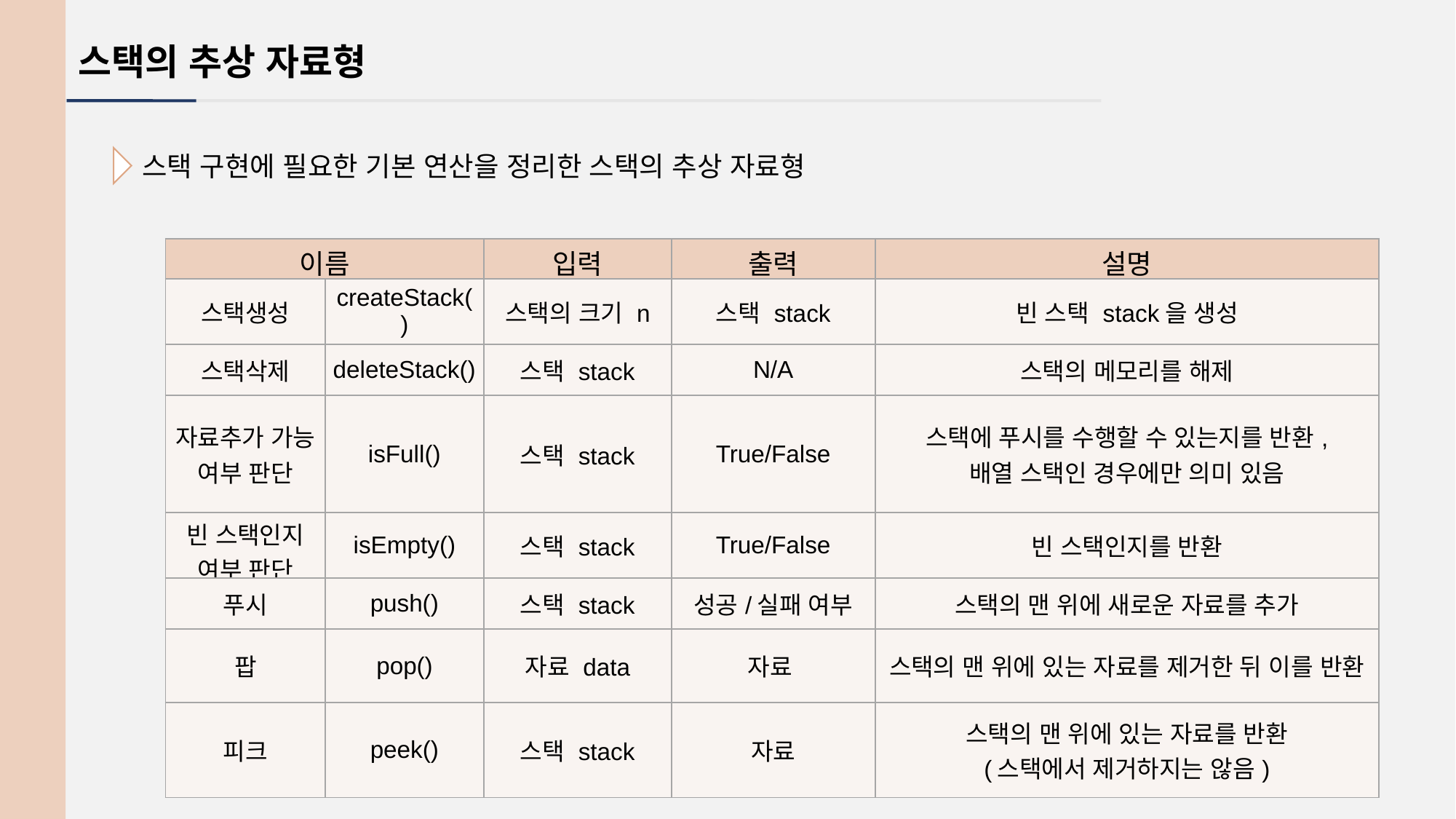

스택의 추상 자료형

스택 구현에 필요한 기본 연산을 정리한 스택의 추상 자료형

| 이름 |  | 입력 | 출력 | 설명 |
| --- | --- | --- | --- | --- |
| 스택생성 | createStack() | 스택의 크기 n | 스택 stack | 빈 스택 stack을 생성 |
| 스택삭제 | deleteStack() | 스택 stack | N/A | 스택의 메모리를 해제 |
| 자료추가 가능 여부 판단 | isFull() | 스택 stack | True/False | 스택에 푸시를 수행할 수 있는지를 반환, 배열 스택인 경우에만 의미 있음 |
| 빈 스택인지 여부 판단 | isEmpty() | 스택 stack | True/False | 빈 스택인지를 반환 |
| 푸시 | push() | 스택 stack | 성공/실패 여부 | 스택의 맨 위에 새로운 자료를 추가 |
| 팝 | pop() | 자료 data | 자료 | 스택의 맨 위에 있는 자료를 제거한 뒤 이를 반환 |
| 피크 | peek() | 스택 stack | 자료 | 스택의 맨 위에 있는 자료를 반환 (스택에서 제거하지는 않음) |